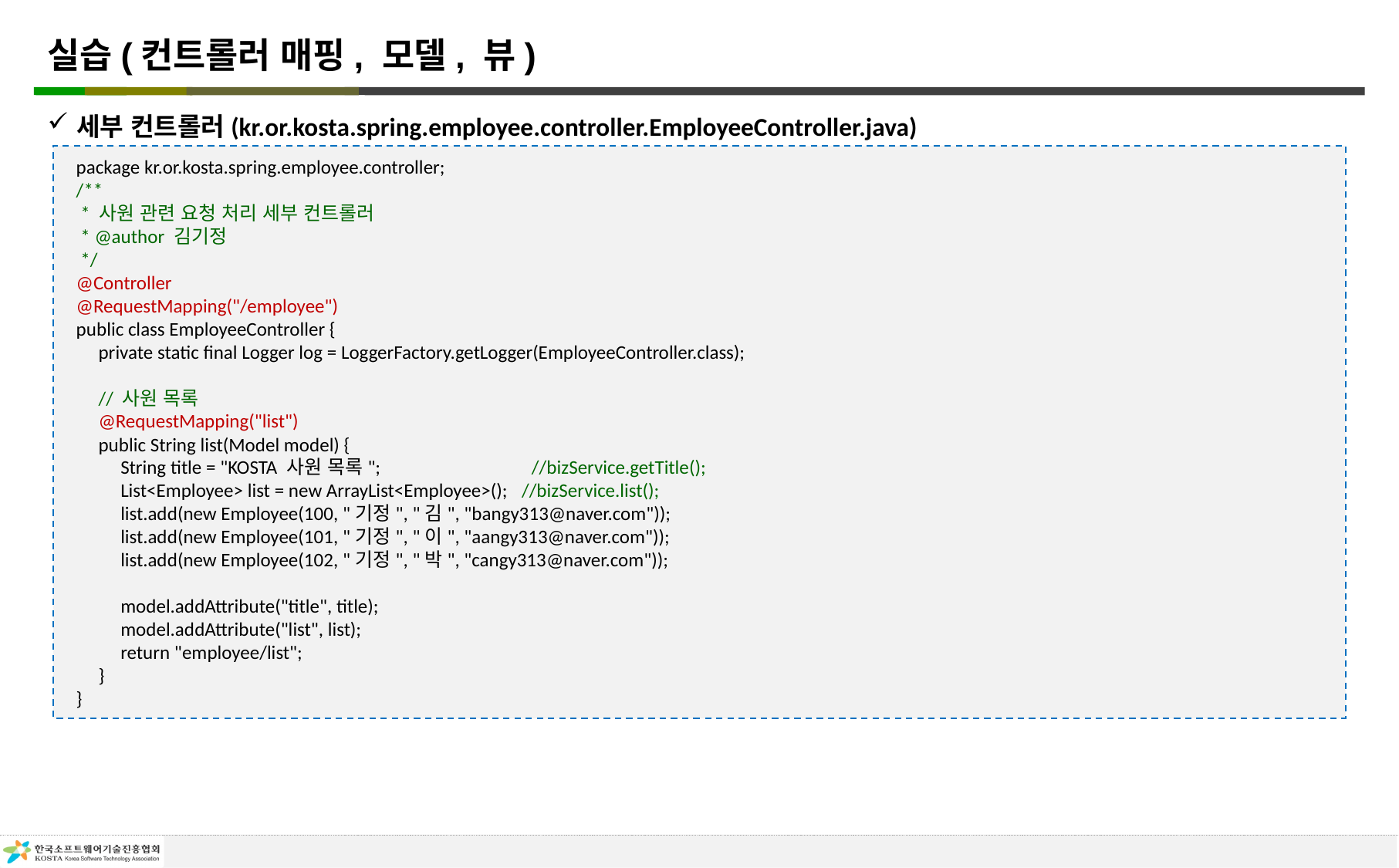

# 실습(컨트롤러 매핑, 모델, 뷰)
세부 컨트롤러(kr.or.kosta.spring.employee.controller.EmployeeController.java)
package kr.or.kosta.spring.employee.controller;
/**
 * 사원 관련 요청 처리 세부 컨트롤러
 * @author 김기정
 */
@Controller
@RequestMapping("/employee")
public class EmployeeController {
     private static final Logger log = LoggerFactory.getLogger(EmployeeController.class);

     // 사원 목록
     @RequestMapping("list")
     public String list(Model model) {
          String title = "KOSTA 사원 목록";                                  //bizService.getTitle();
          List<Employee> list = new ArrayList<Employee>();   //bizService.list();
          list.add(new Employee(100, "기정", "김", "bangy313@naver.com"));
          list.add(new Employee(101, "기정", "이", "aangy313@naver.com"));
          list.add(new Employee(102, "기정", "박", "cangy313@naver.com"));

          model.addAttribute("title", title);
          model.addAttribute("list", list);
          return "employee/list";
     }
}